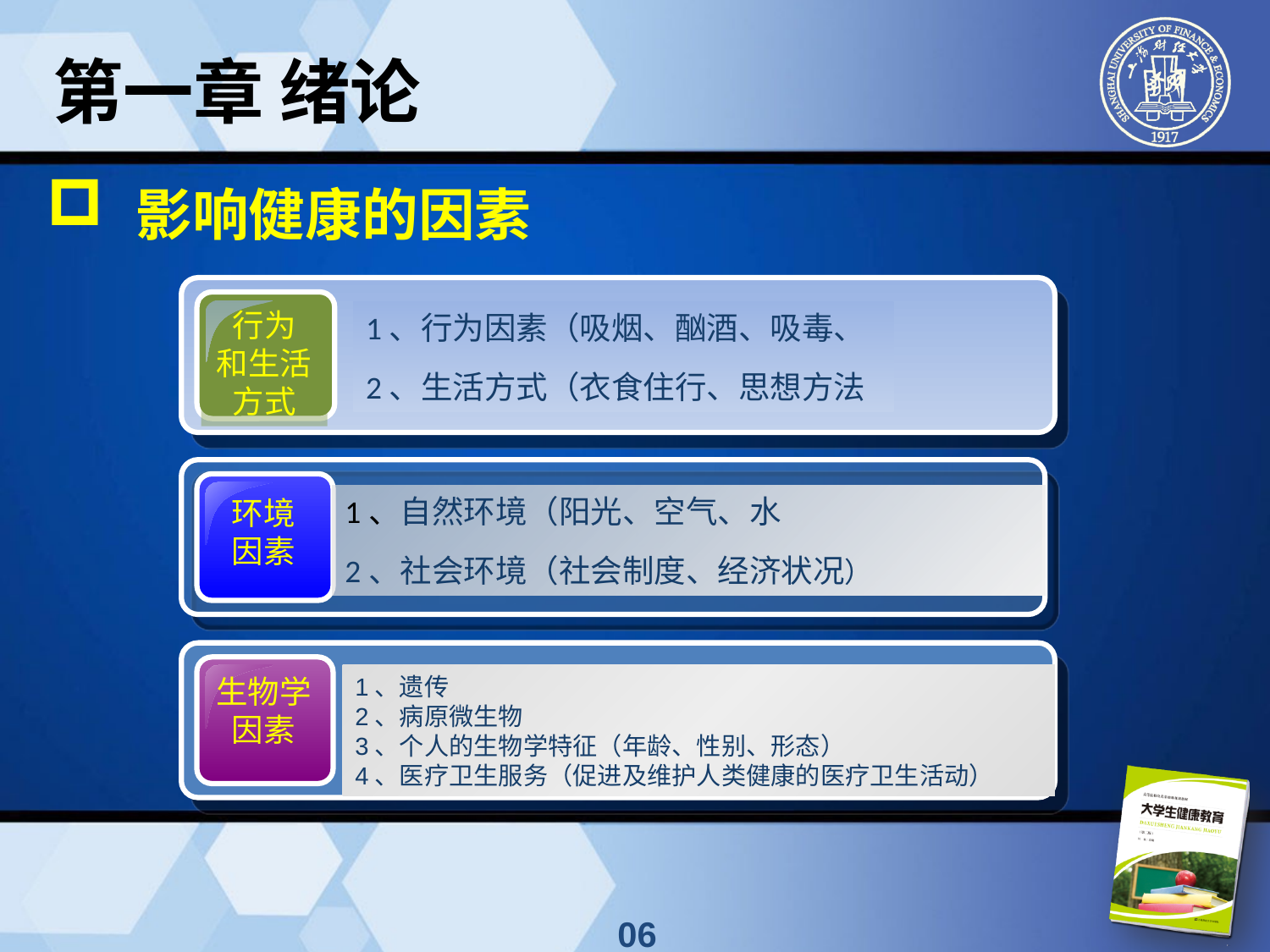

第一章 绪论
 影响健康的因素

行为
和生活方式

1、行为因素（吸烟、酗酒、吸毒、
2、生活方式（衣食住行、思想方法

环境
因素
1、自然环境（阳光、空气、水
2、社会环境（社会制度、经济状况）

生物学
因素
1、遗传
2、病原微生物
3、个人的生物学特征（年龄、性别、形态）
4、医疗卫生服务（促进及维护人类健康的医疗卫生活动）
06